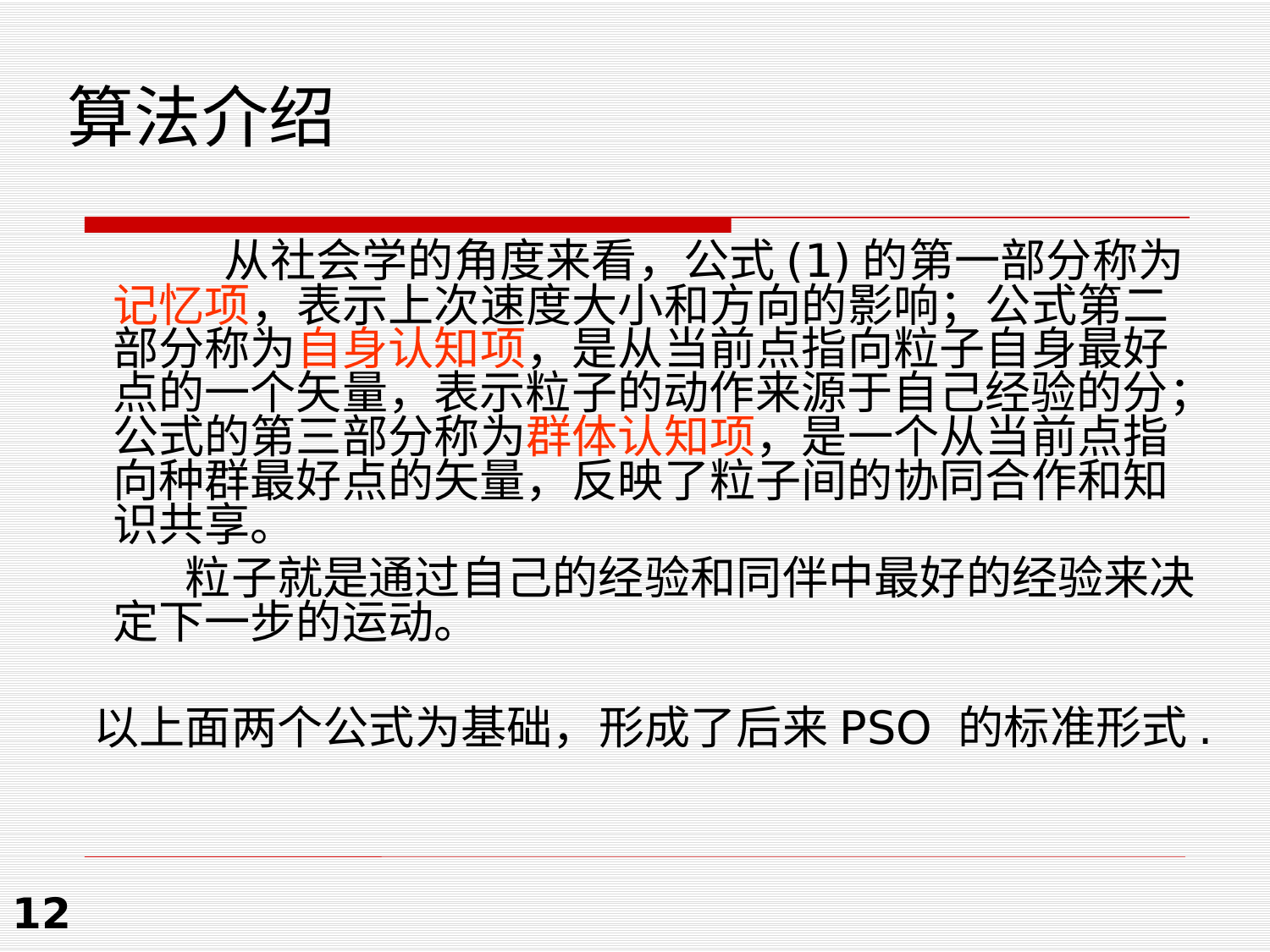

# 算法介绍
　　　　　从社会学的角度来看，公式(1)的第一部分称为记忆项，表示上次速度大小和方向的影响；公式第二部分称为自身认知项，是从当前点指向粒子自身最好点的一个矢量，表示粒子的动作来源于自己经验的分；公式的第三部分称为群体认知项，是一个从当前点指向种群最好点的矢量，反映了粒子间的协同合作和知识共享。
　　　粒子就是通过自己的经验和同伴中最好的经验来决定下一步的运动。

　以上面两个公式为基础，形成了后来PSO 的标准形式.